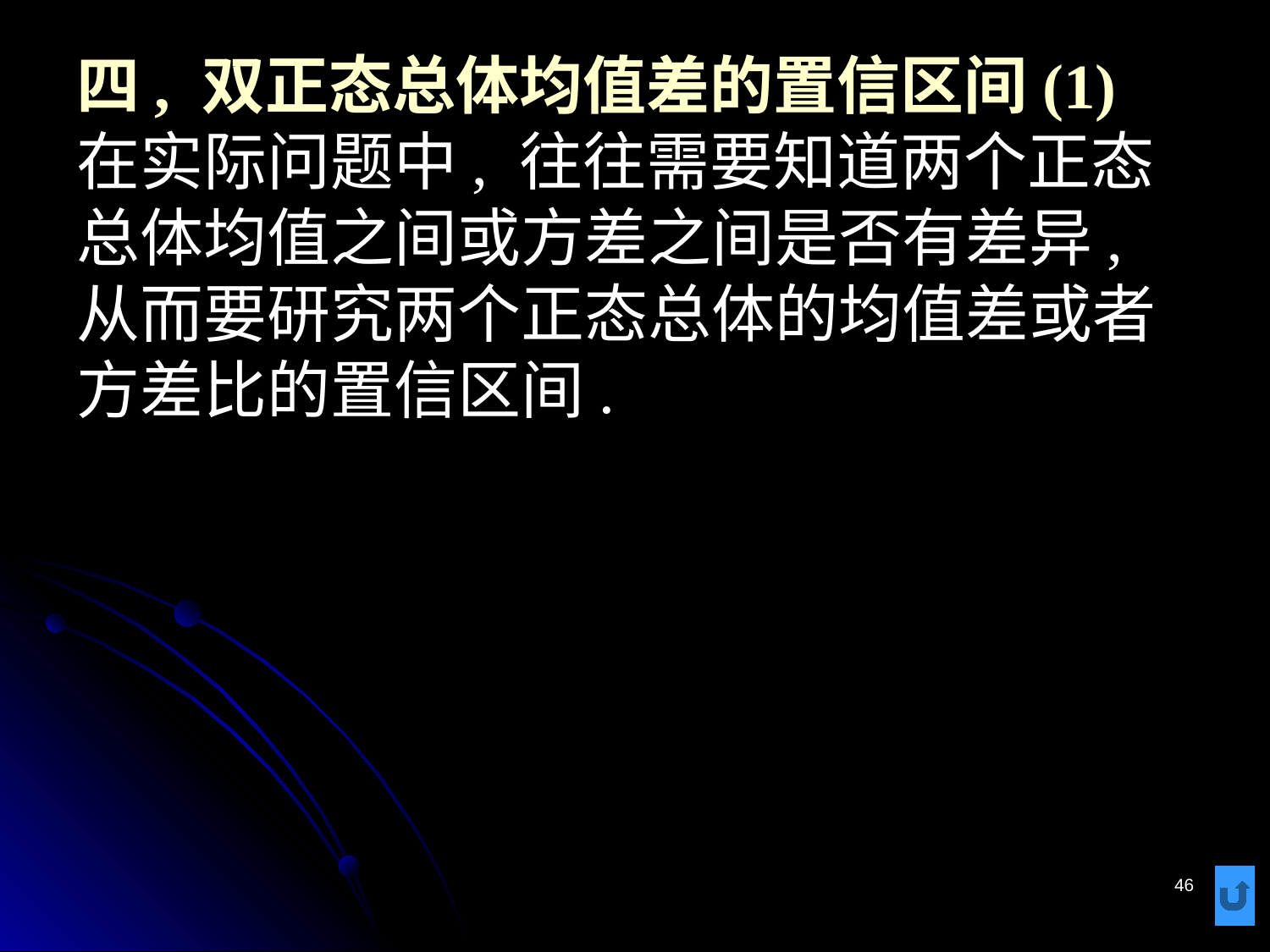

# 四, 双正态总体均值差的置信区间(1) 在实际问题中, 往往需要知道两个正态总体均值之间或方差之间是否有差异, 从而要研究两个正态总体的均值差或者方差比的置信区间.
46